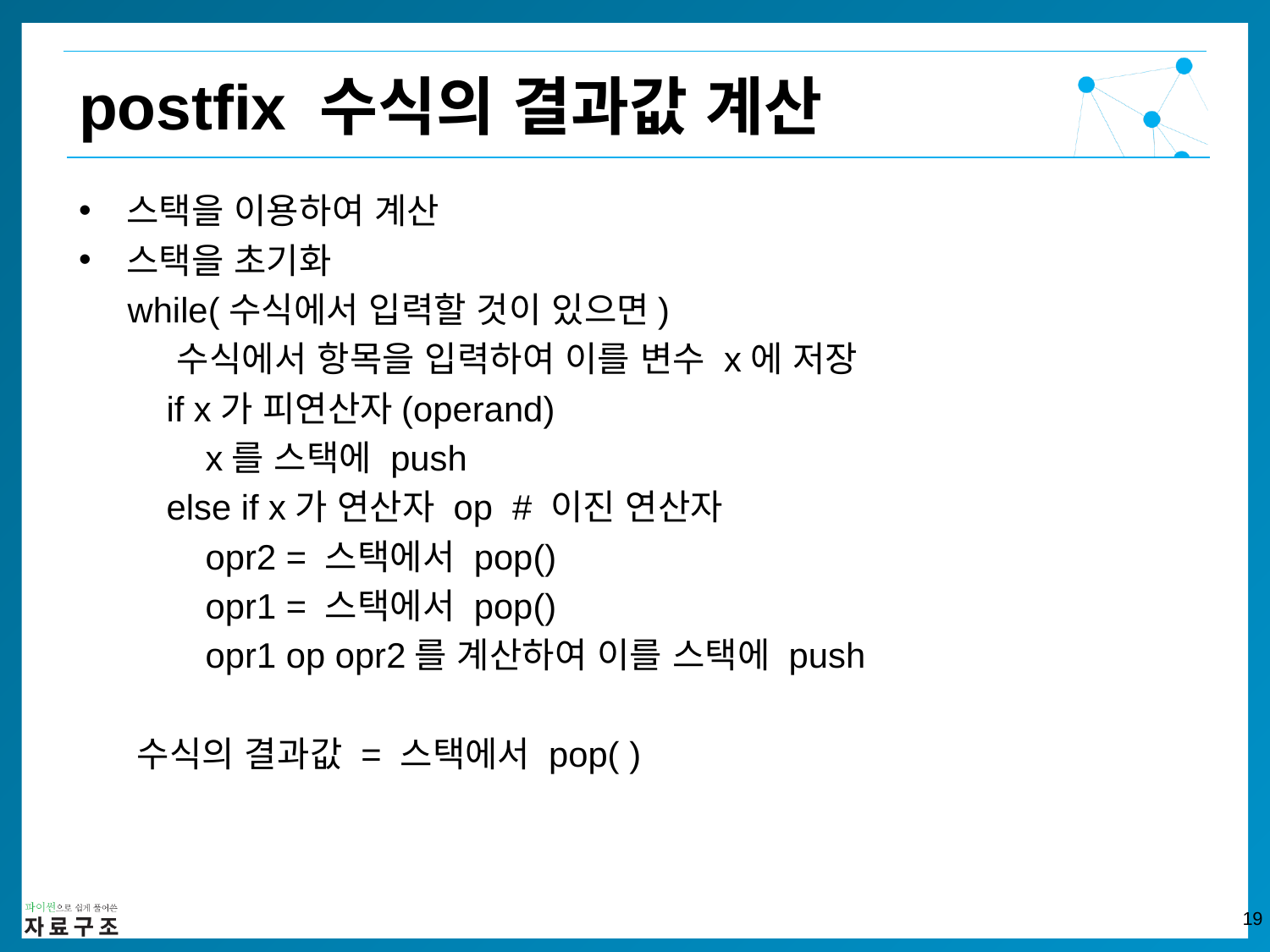

postfix 수식의 결과값 계산
스택을 이용하여 계산
스택을 초기화
     while(수식에서 입력할 것이 있으면)
         수식에서 항목을 입력하여 이를 변수 x에 저장
         if x가 피연산자(operand)
             x를 스택에 push
         else if x가 연산자 op  # 이진 연산자
             opr2 = 스택에서 pop()
             opr1 = 스택에서 pop()
             opr1 op opr2를 계산하여 이를 스택에 push

     수식의 결과값 = 스택에서 pop( )